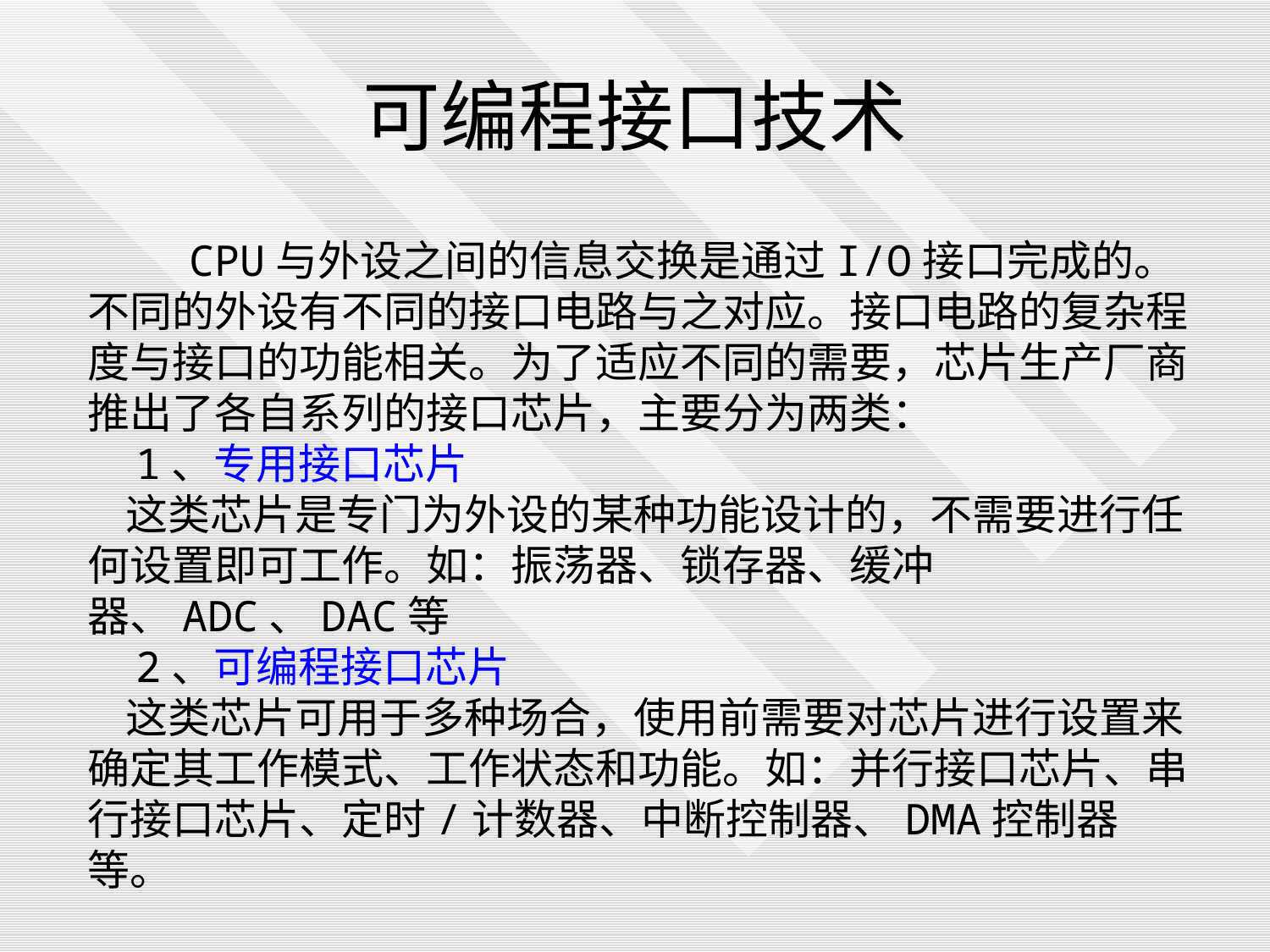

# 可编程接口技术
    CPU与外设之间的信息交换是通过I/O接口完成的。不同的外设有不同的接口电路与之对应。接口电路的复杂程度与接口的功能相关。为了适应不同的需要，芯片生产厂商推出了各自系列的接口芯片，主要分为两类：
    1、专用接口芯片
    这类芯片是专门为外设的某种功能设计的，不需要进行任何设置即可工作。如：振荡器、锁存器、缓冲器、ADC、DAC等
    2、可编程接口芯片
    这类芯片可用于多种场合，使用前需要对芯片进行设置来确定其工作模式、工作状态和功能。如：并行接口芯片、串行接口芯片、定时/计数器、中断控制器、DMA控制器等。